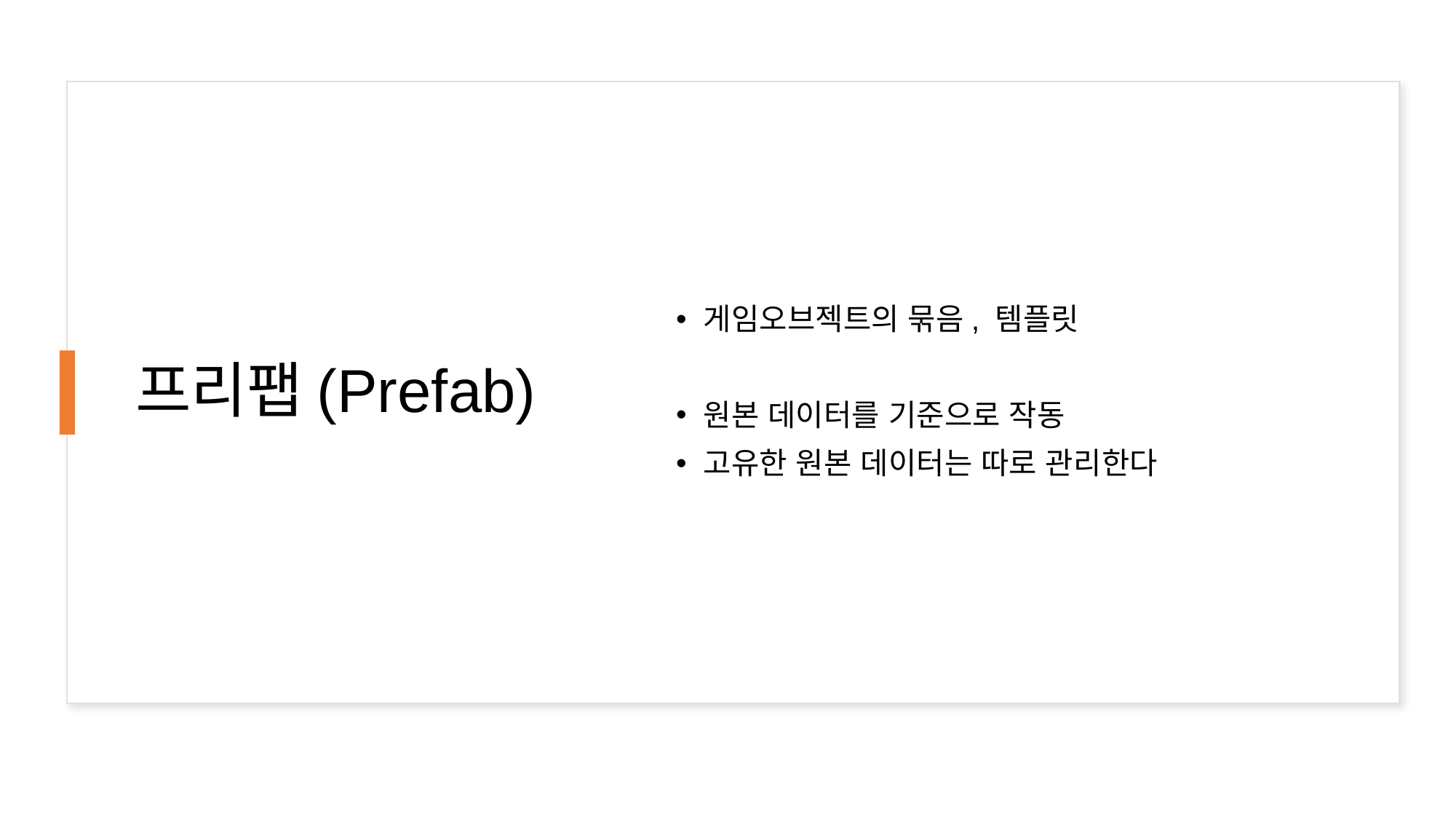

# 프리팹(Prefab)
게임오브젝트의 묶음, 템플릿

원본 데이터를 기준으로 작동
고유한 원본 데이터는 따로 관리한다